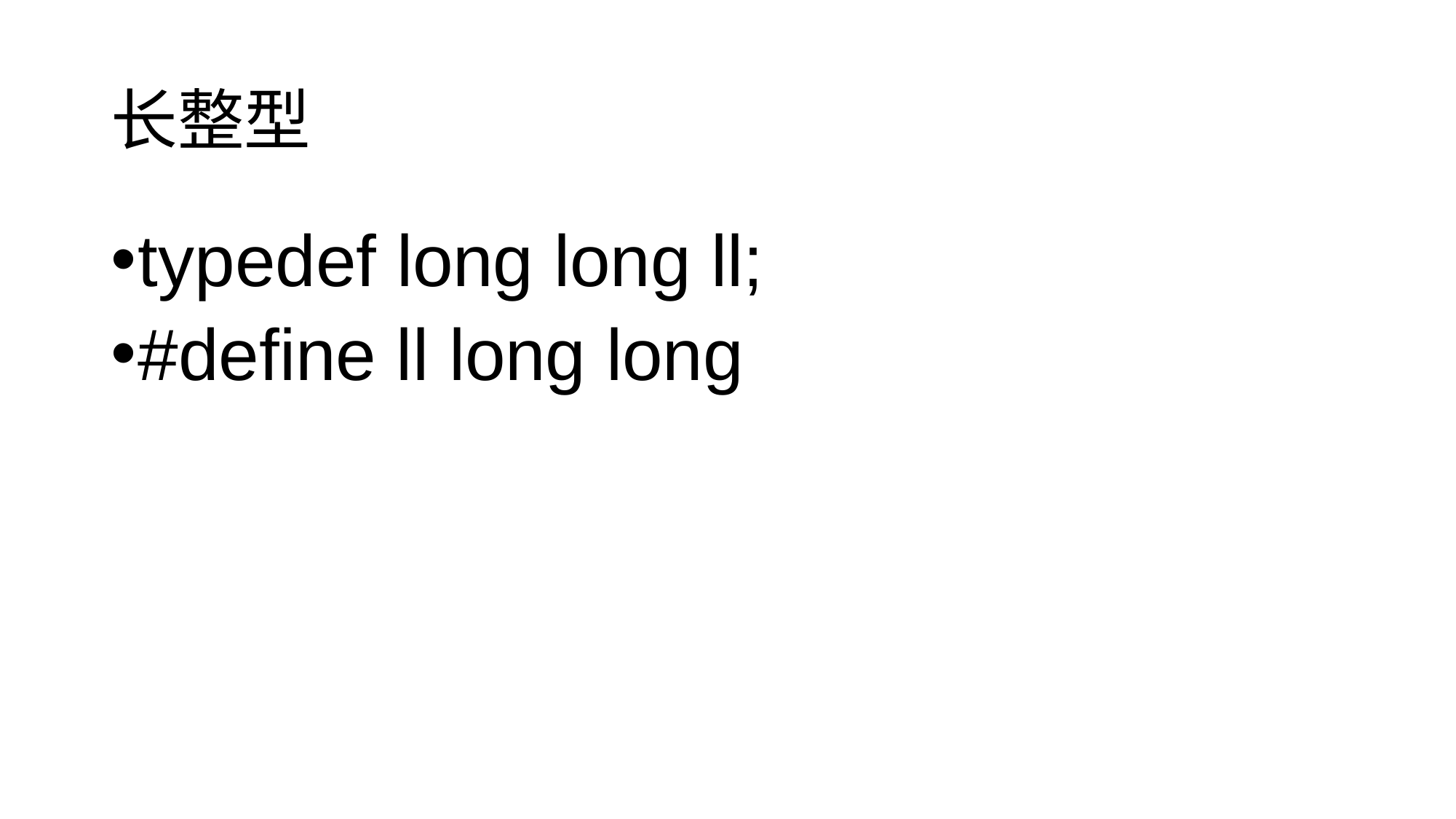

# 长整型
typedef long long ll;
#define ll long long